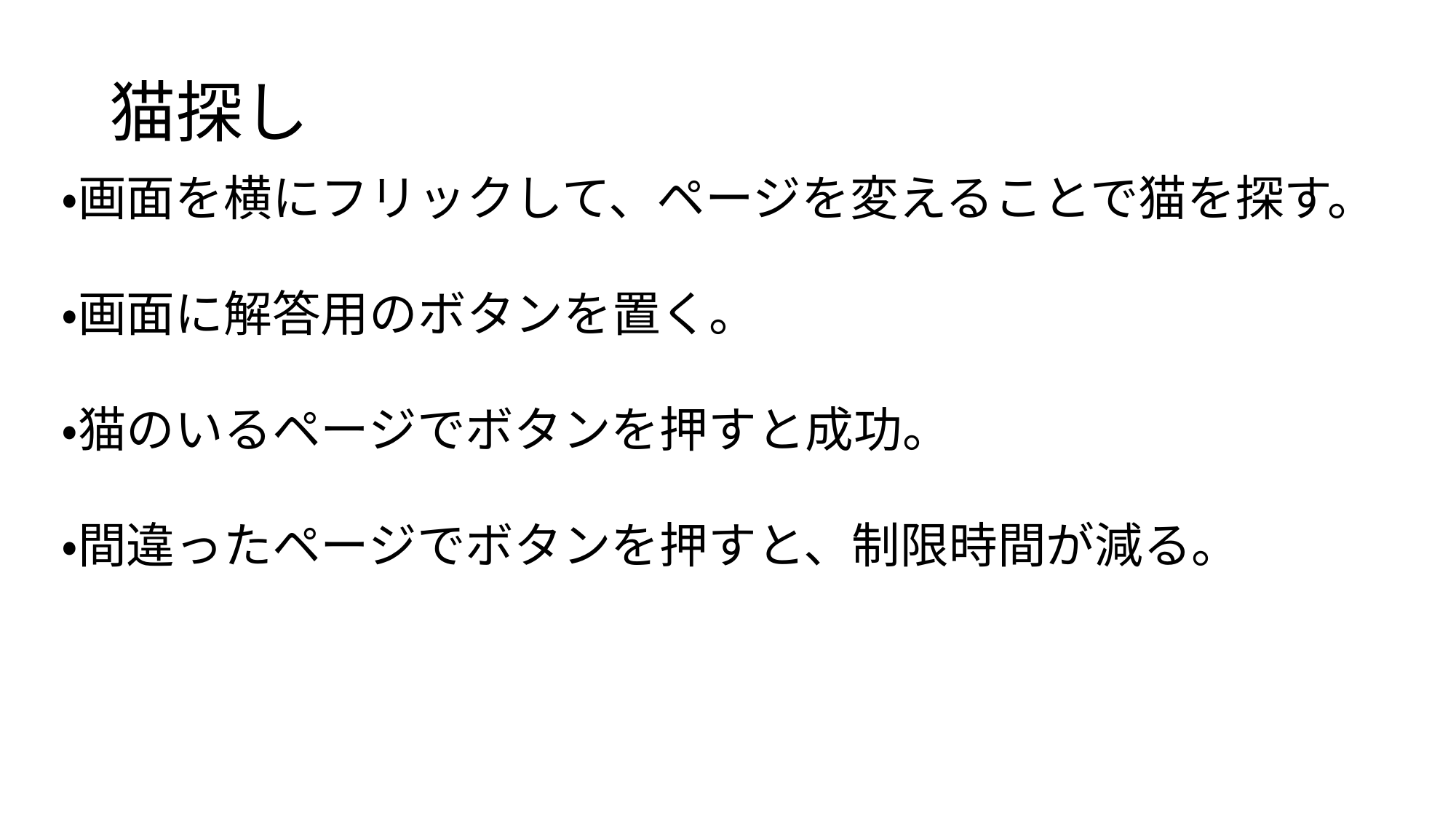

# 猫探し
・画面を横にフリックして、ページを変えることで猫を探す。

・画面に解答用のボタンを置く。

・猫のいるページでボタンを押すと成功。

・間違ったページでボタンを押すと、制限時間が減る。